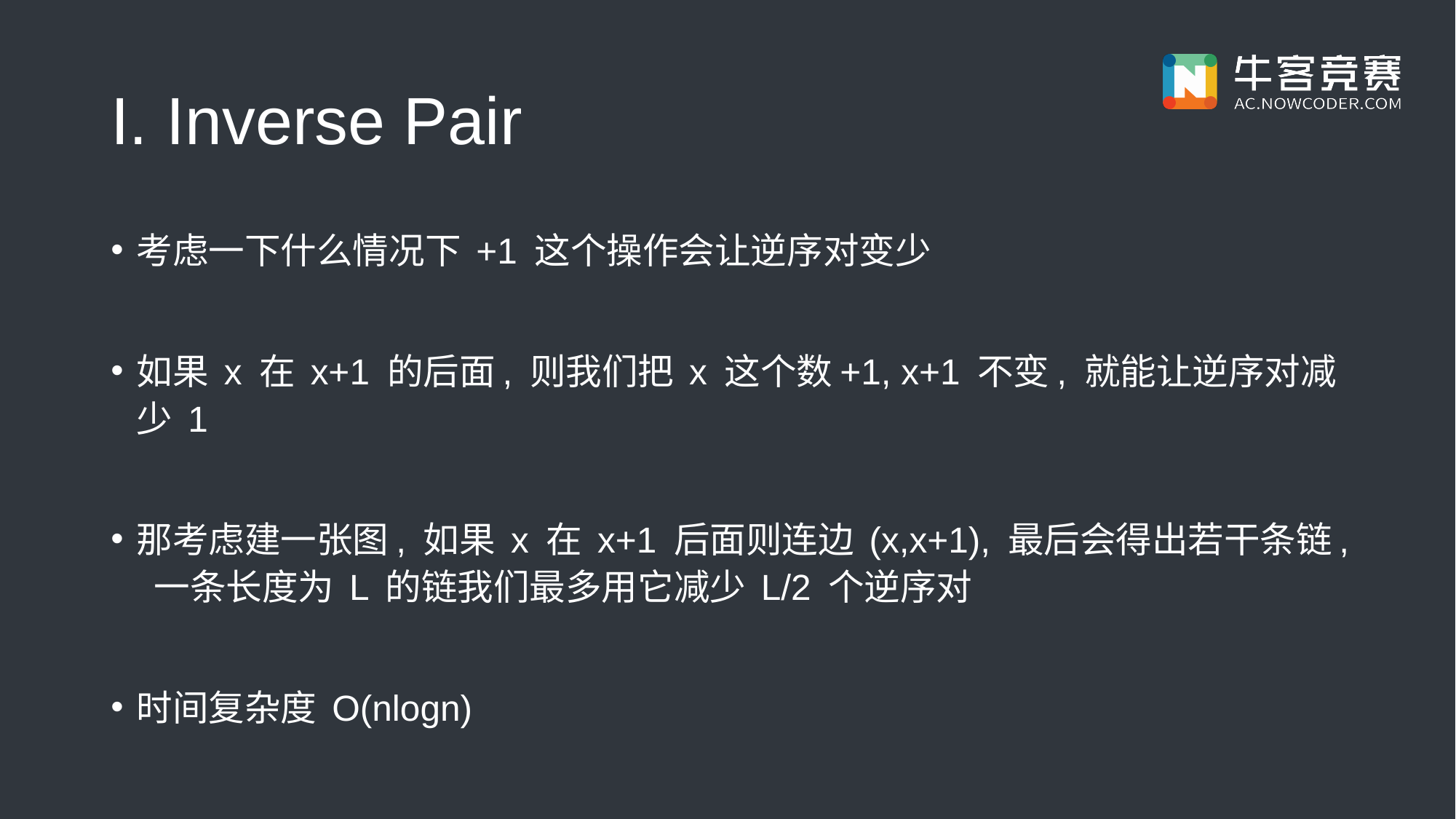

# I. Inverse Pair
考虑一下什么情况下 +1 这个操作会让逆序对变少

如果 x 在 x+1 的后面, 则我们把 x 这个数+1, x+1 不变, 就能让逆序对减少 1

那考虑建一张图, 如果 x 在 x+1 后面则连边 (x,x+1), 最后会得出若干条链, 一条长度为 L 的链我们最多用它减少 L/2 个逆序对

时间复杂度 O(nlogn)